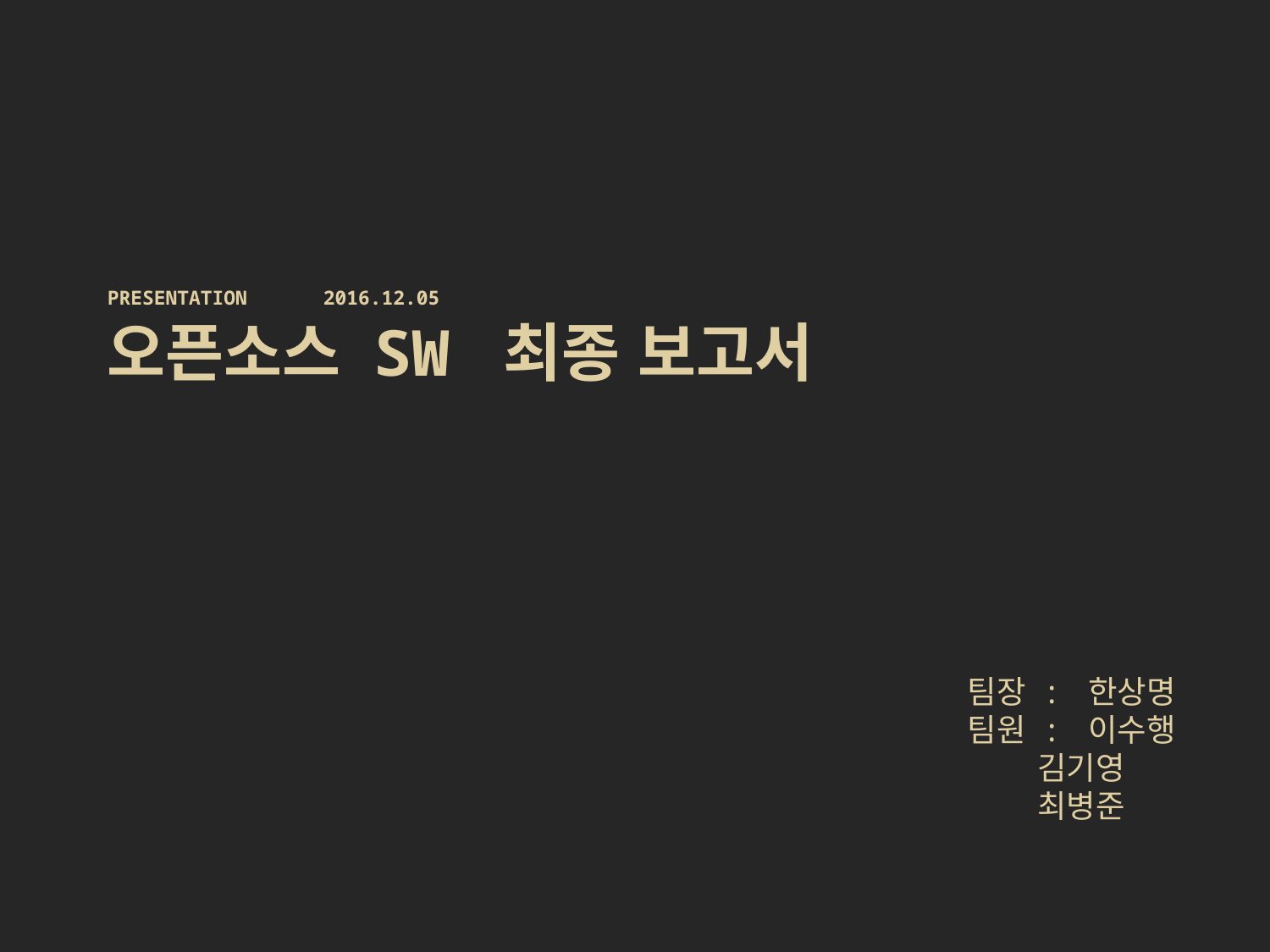

PRESENTATION   2016.12.05
오픈소스 SW 최종 보고서
팀장 : 한상명
팀원 : 이수행
       김기영
       최병준